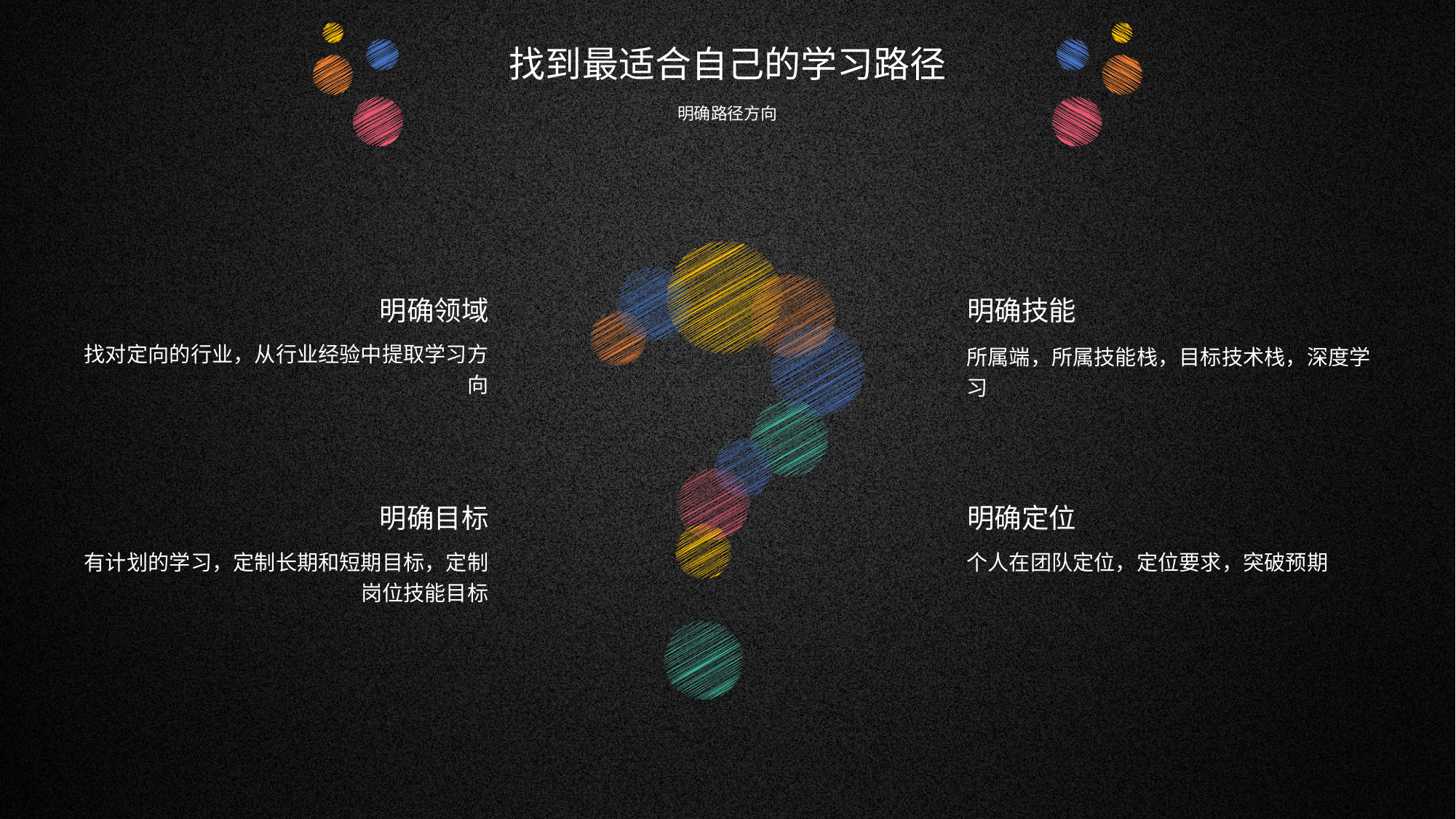

找到最适合自己的学习路径
明确路径方向
e7d195523061f1c07797a755f80b33936a4bdb71a1e2e9b3B62BFFCC95B79A52B69A880DC502B9E829A24DBA5CC298944ED7C125A3C86A656AA7F644DB8944AD014E04A9878B8132B29416743944FF5DF7B305328D74A606473A2245CF56CC8645AB564CB57661BDFEEB7A97C9C70052F858D888A9303BD944E31C4FEC3188E7FD6EC68044F9A740

明确领域
找对定向的行业，从行业经验中提取学习方向
明确技能
所属端，所属技能栈，目标技术栈，深度学习
明确目标
有计划的学习，定制长期和短期目标，定制岗位技能目标
明确定位
个人在团队定位，定位要求，突破预期